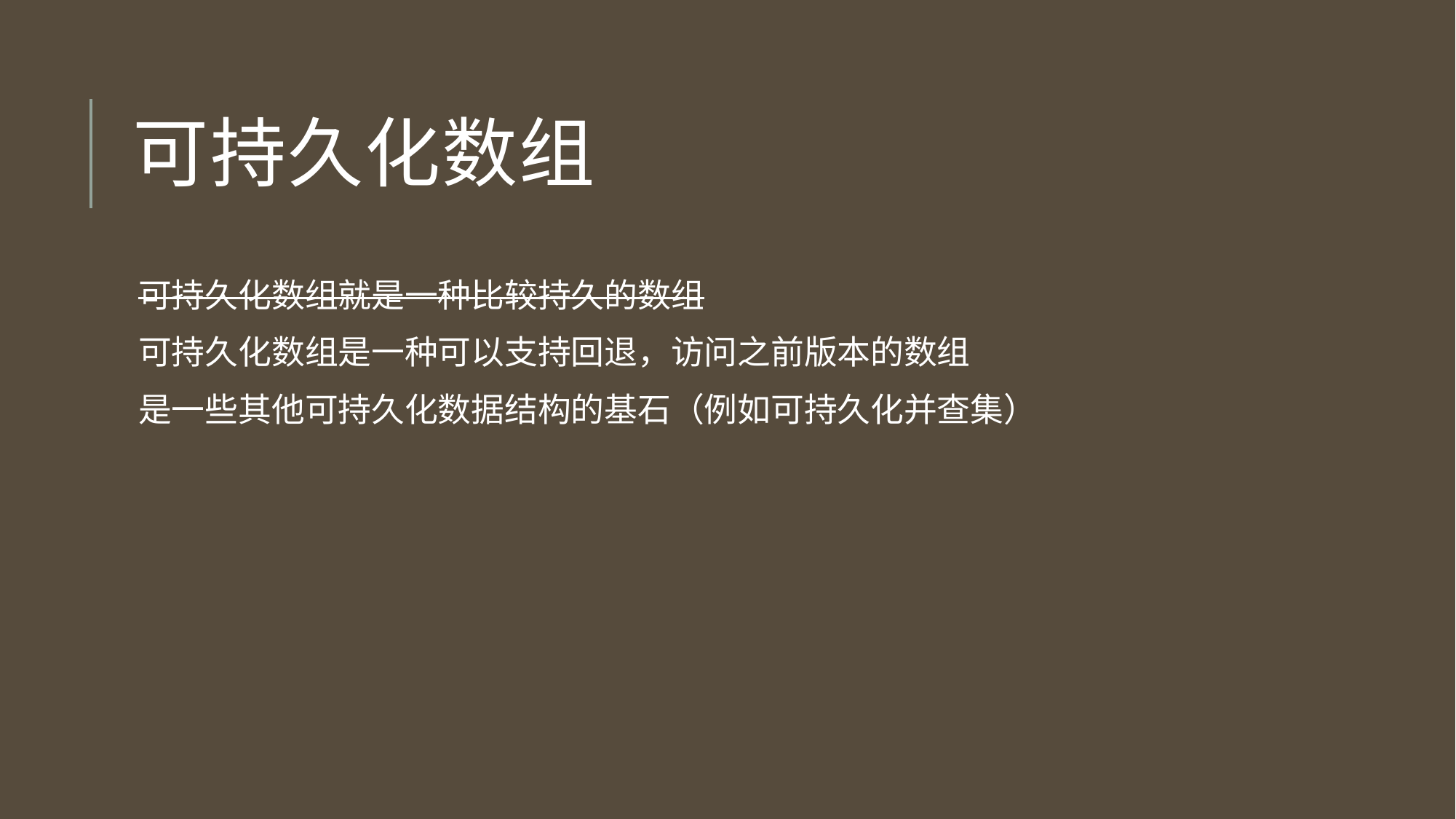

# 可持久化数组
可持久化数组就是一种比较持久的数组
可持久化数组是一种可以支持回退，访问之前版本的数组
是一些其他可持久化数据结构的基石（例如可持久化并查集）